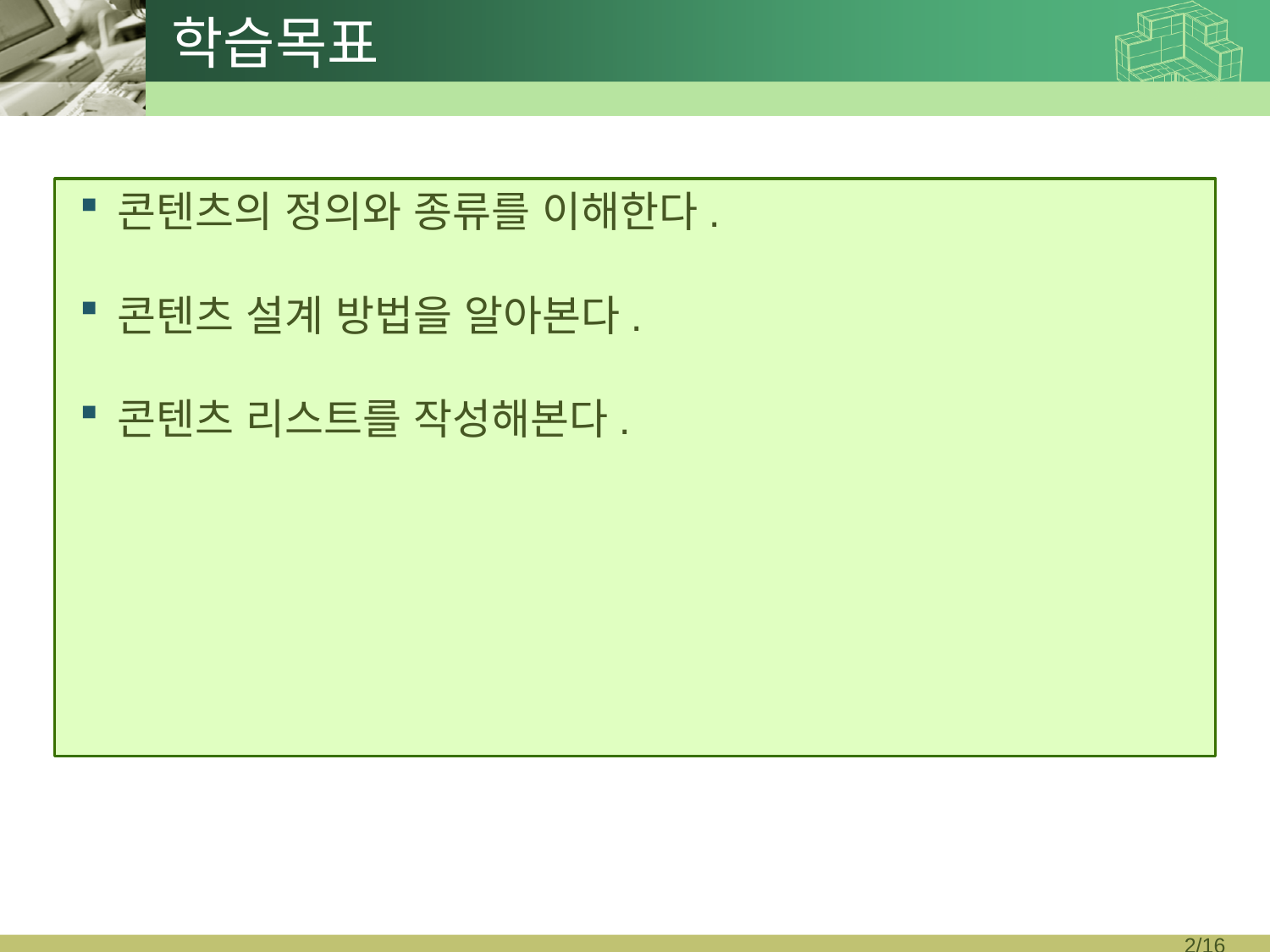

학습목표
콘텐츠의 정의와 종류를 이해한다.
콘텐츠 설계 방법을 알아본다.
콘텐츠 리스트를 작성해본다.